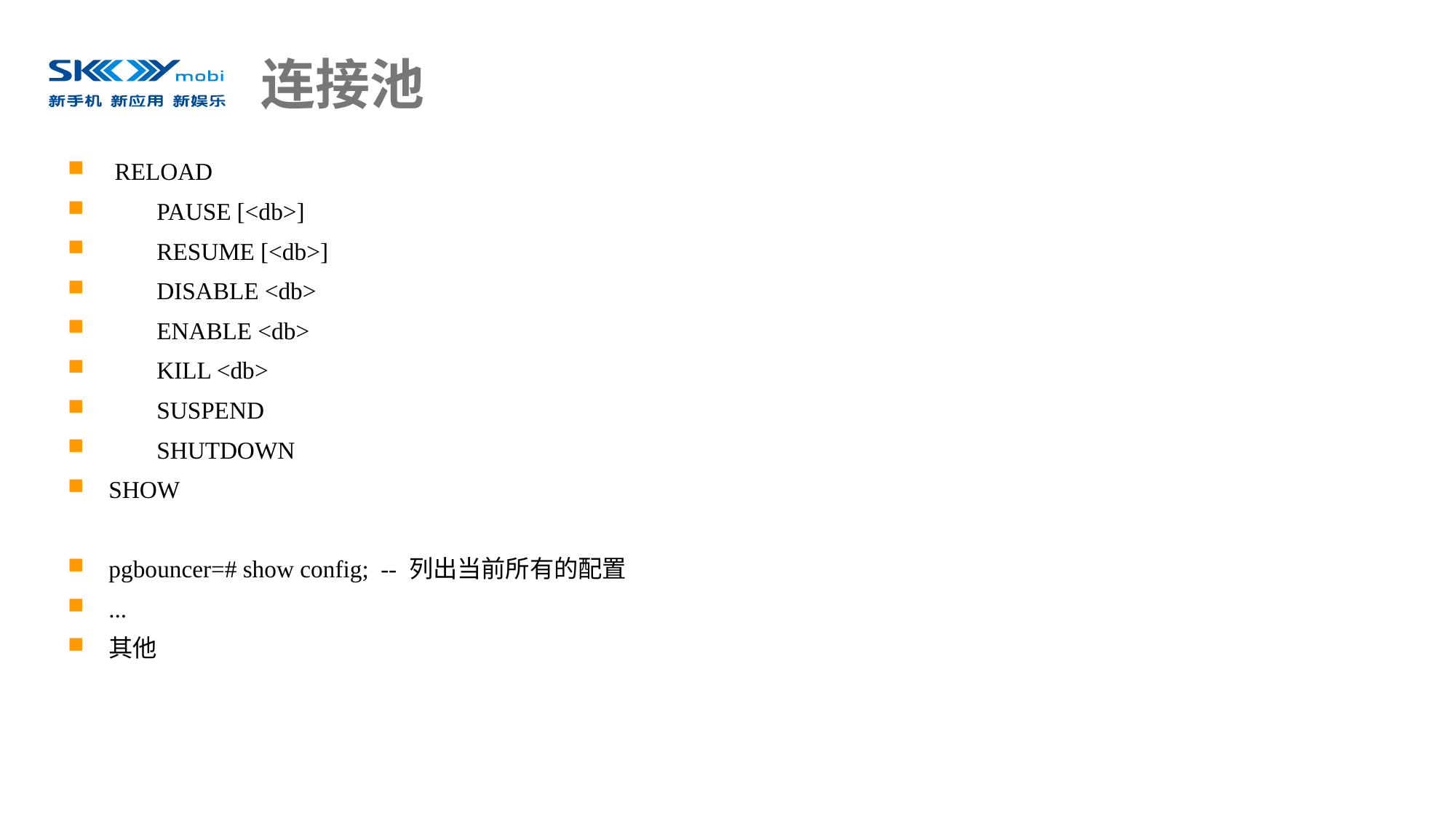

# 连接池
 RELOAD
        PAUSE [<db>]
        RESUME [<db>]
        DISABLE <db>
        ENABLE <db>
        KILL <db>
        SUSPEND
        SHUTDOWN
SHOW

pgbouncer=# show config;  -- 列出当前所有的配置
...
其他